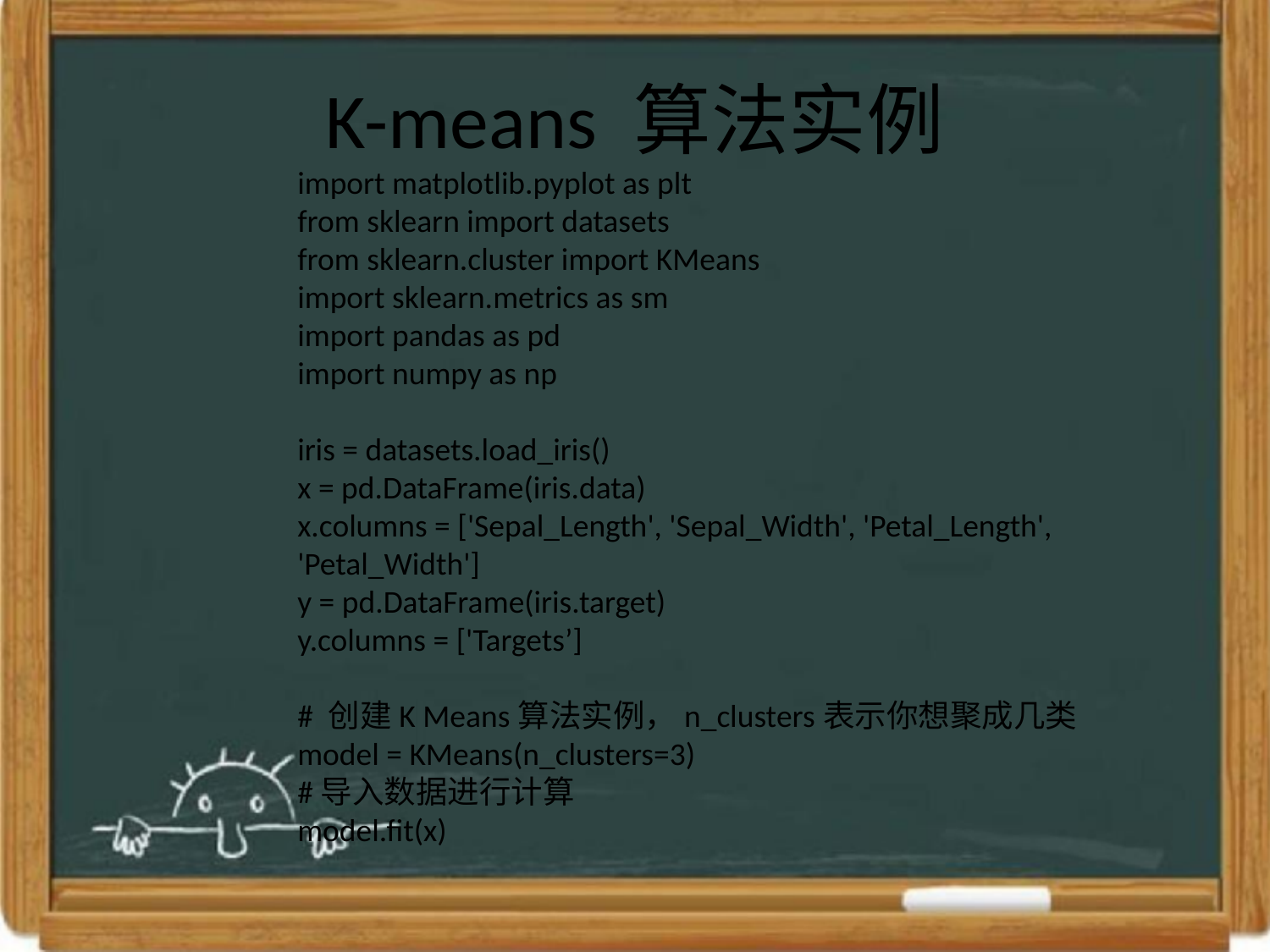

# K-means 算法实例
import matplotlib.pyplot as plt
from sklearn import datasets
from sklearn.cluster import KMeans
import sklearn.metrics as sm
import pandas as pd
import numpy as np

iris = datasets.load_iris()
x = pd.DataFrame(iris.data)
x.columns = ['Sepal_Length', 'Sepal_Width', 'Petal_Length', 'Petal_Width']
y = pd.DataFrame(iris.target)
y.columns = ['Targets’]

# 创建K Means算法实例，n_clusters表示你想聚成几类
model = KMeans(n_clusters=3)
#导入数据进行计算
model.fit(x)